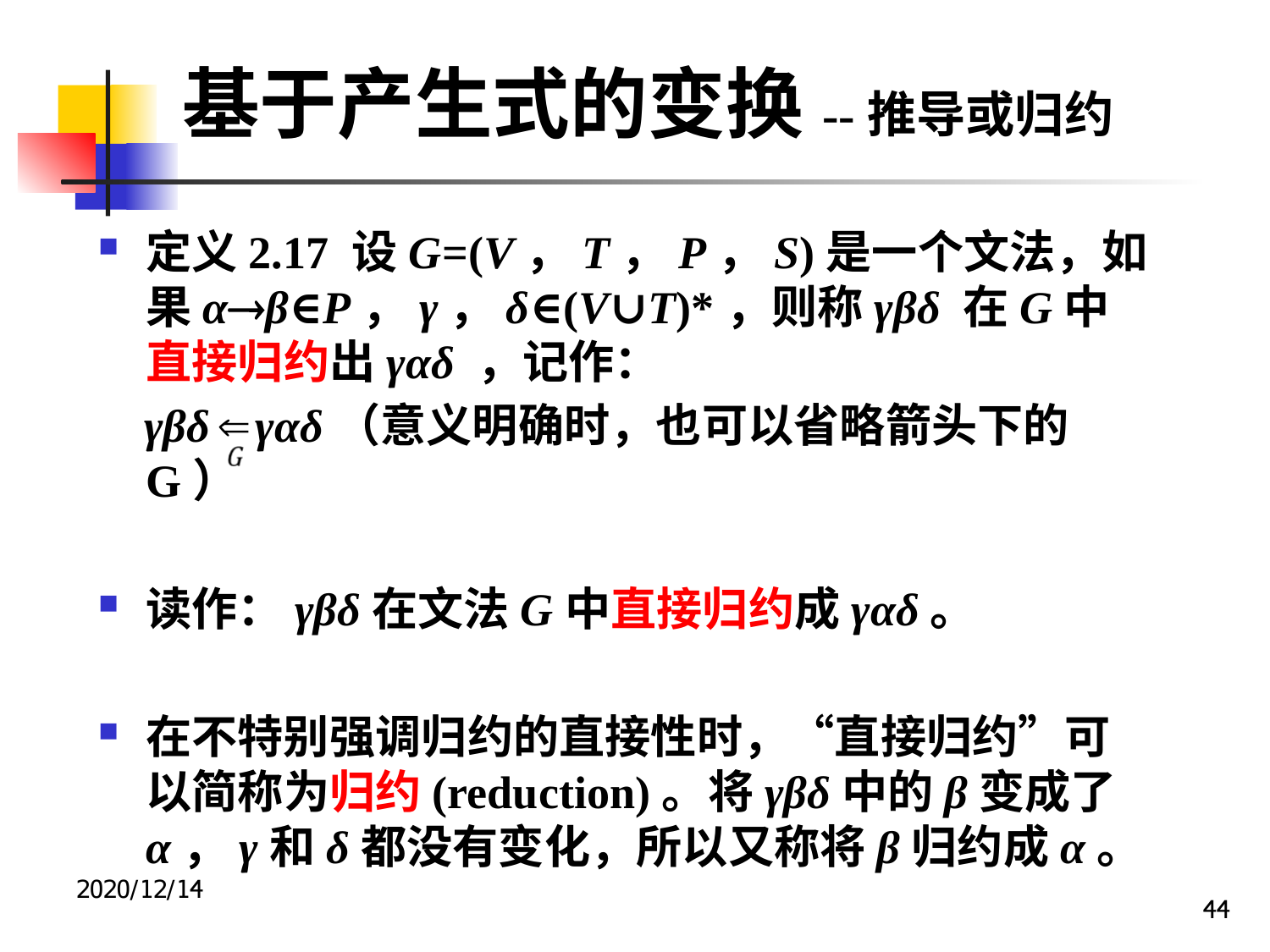

基于产生式的变换--推导或归约
定义2.17 设G=(V，T，P，S)是一个文法，如果α→β∈P，γ，δ∈(V∪T)*，则称γβδ 在G中直接归约出γαδ ，记作：
    γβδ    γαδ（意义明确时，也可以省略箭头下的G）

读作：γβδ在文法G中直接归约成γαδ。

在不特别强调归约的直接性时，“直接归约”可以简称为归约(reduction)。将γβδ中的β变成了α，γ和δ都没有变化，所以又称将β归约成α。
⇐

44
2020/12/14